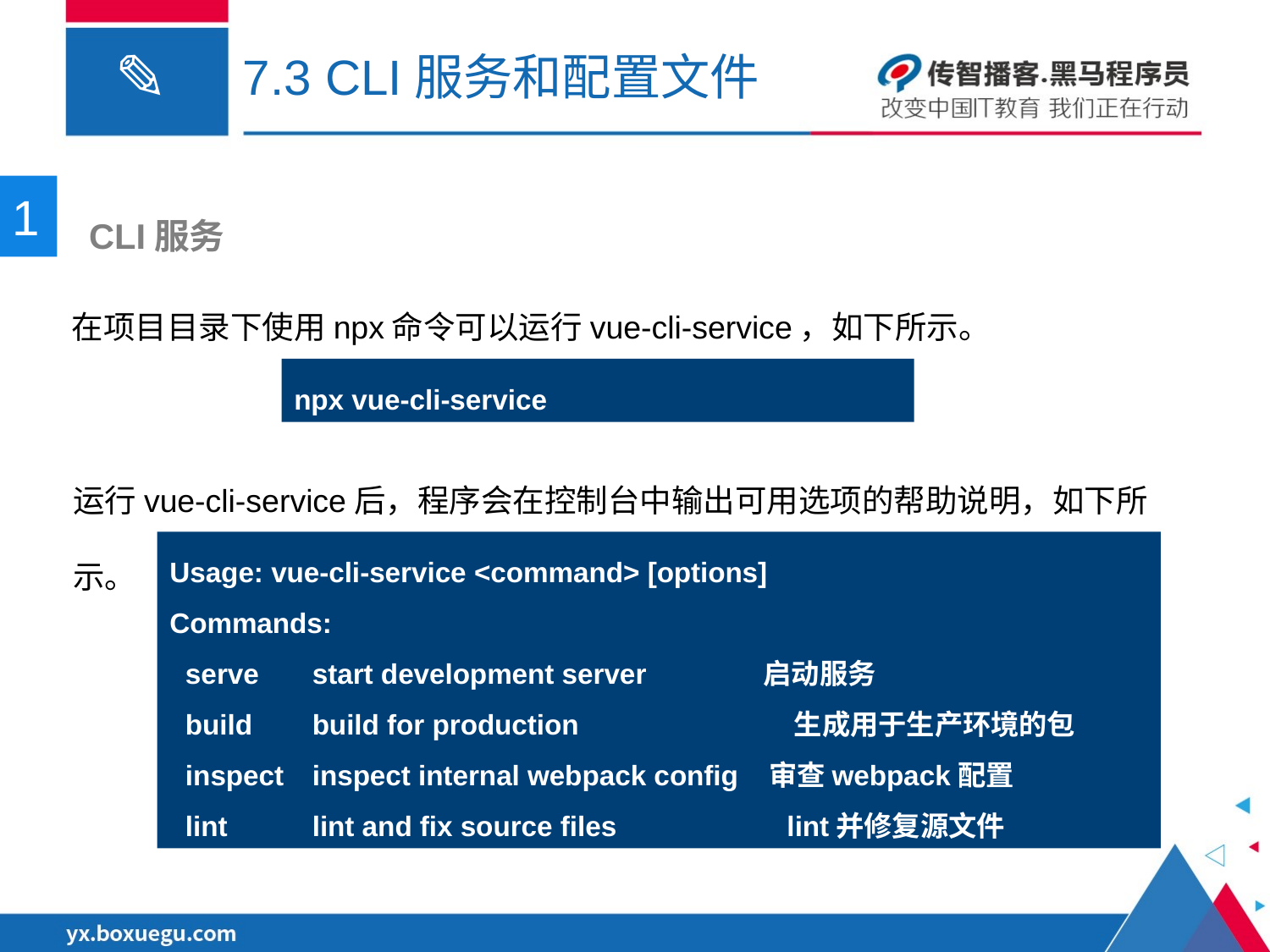

# 7.3 CLI服务和配置文件

1
  CLI服务
在项目目录下使用npx命令可以运行vue-cli-service，如下所示。
npx vue-cli-service
运行vue-cli-service后，程序会在控制台中输出可用选项的帮助说明，如下所示。
Usage: vue-cli-service <command> [options]
Commands:
  serve	  start development server              启动服务
  build	  build for production 	              生成用于生产环境的包
  inspect	  inspect internal webpack config   审查webpack配置
  lint	  lint and fix source files	              lint并修复源文件